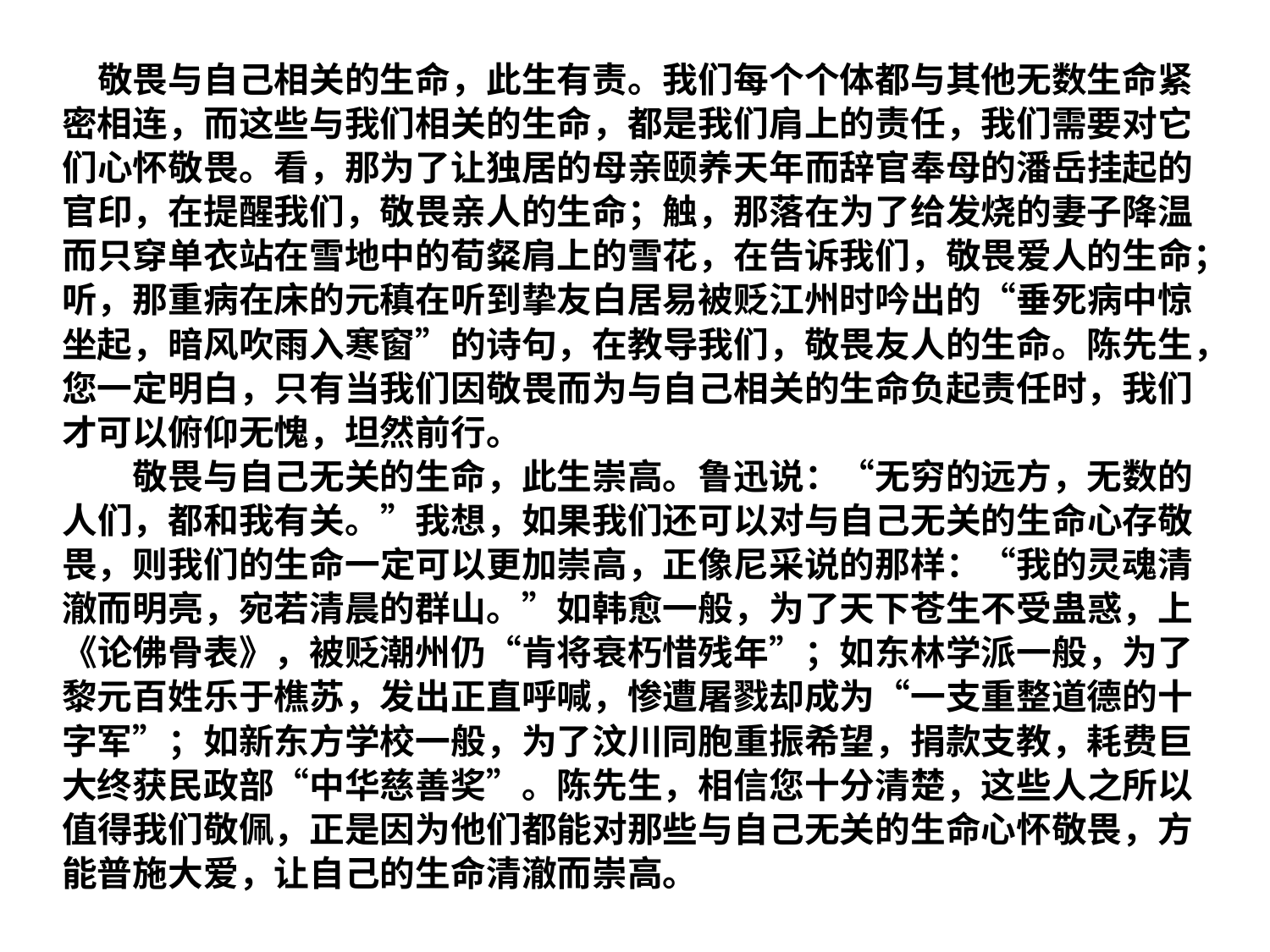

敬畏与自己相关的生命，此生有责。我们每个个体都与其他无数生命紧密相连，而这些与我们相关的生命，都是我们肩上的责任，我们需要对它们心怀敬畏。看，那为了让独居的母亲颐养天年而辞官奉母的潘岳挂起的官印，在提醒我们，敬畏亲人的生命；触，那落在为了给发烧的妻子降温而只穿单衣站在雪地中的荀粲肩上的雪花，在告诉我们，敬畏爱人的生命；听，那重病在床的元稹在听到挚友白居易被贬江州时吟出的“垂死病中惊坐起，暗风吹雨入寒窗”的诗句，在教导我们，敬畏友人的生命。陈先生，您一定明白，只有当我们因敬畏而为与自己相关的生命负起责任时，我们才可以俯仰无愧，坦然前行。
　　敬畏与自己无关的生命，此生崇高。鲁迅说：“无穷的远方，无数的人们，都和我有关。”我想，如果我们还可以对与自己无关的生命心存敬畏，则我们的生命一定可以更加崇高，正像尼采说的那样：“我的灵魂清澈而明亮，宛若清晨的群山。”如韩愈一般，为了天下苍生不受蛊惑，上《论佛骨表》，被贬潮州仍“肯将衰朽惜残年”；如东林学派一般，为了黎元百姓乐于樵苏，发出正直呼喊，惨遭屠戮却成为“一支重整道德的十字军”；如新东方学校一般，为了汶川同胞重振希望，捐款支教，耗费巨大终获民政部“中华慈善奖”。陈先生，相信您十分清楚，这些人之所以值得我们敬佩，正是因为他们都能对那些与自己无关的生命心怀敬畏，方能普施大爱，让自己的生命清澈而崇高。